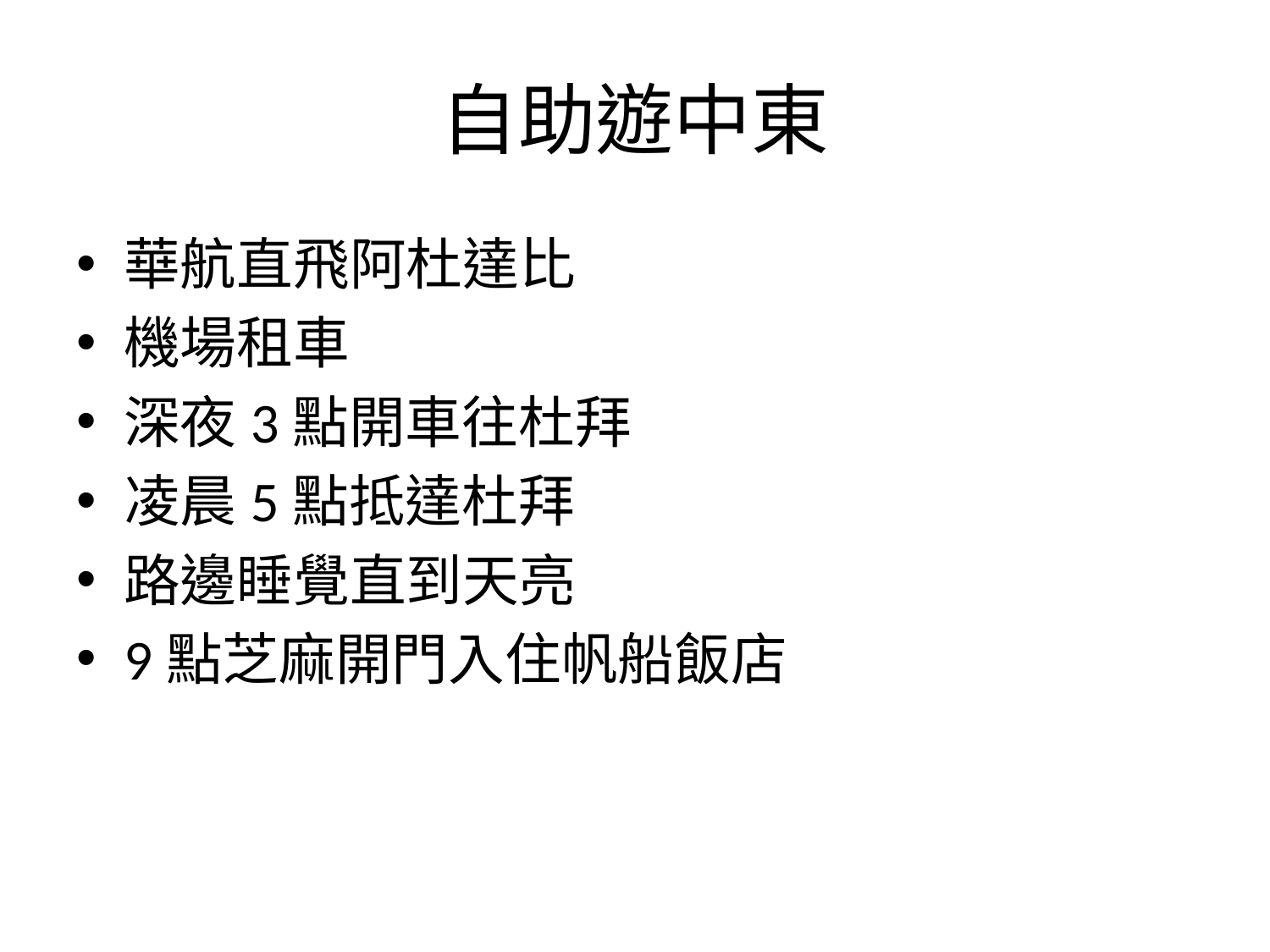

# 自助遊中東
華航直飛阿杜達比
機場租車
深夜3點開車往杜拜
凌晨5點抵達杜拜
路邊睡覺直到天亮
9點芝麻開門入住帆船飯店